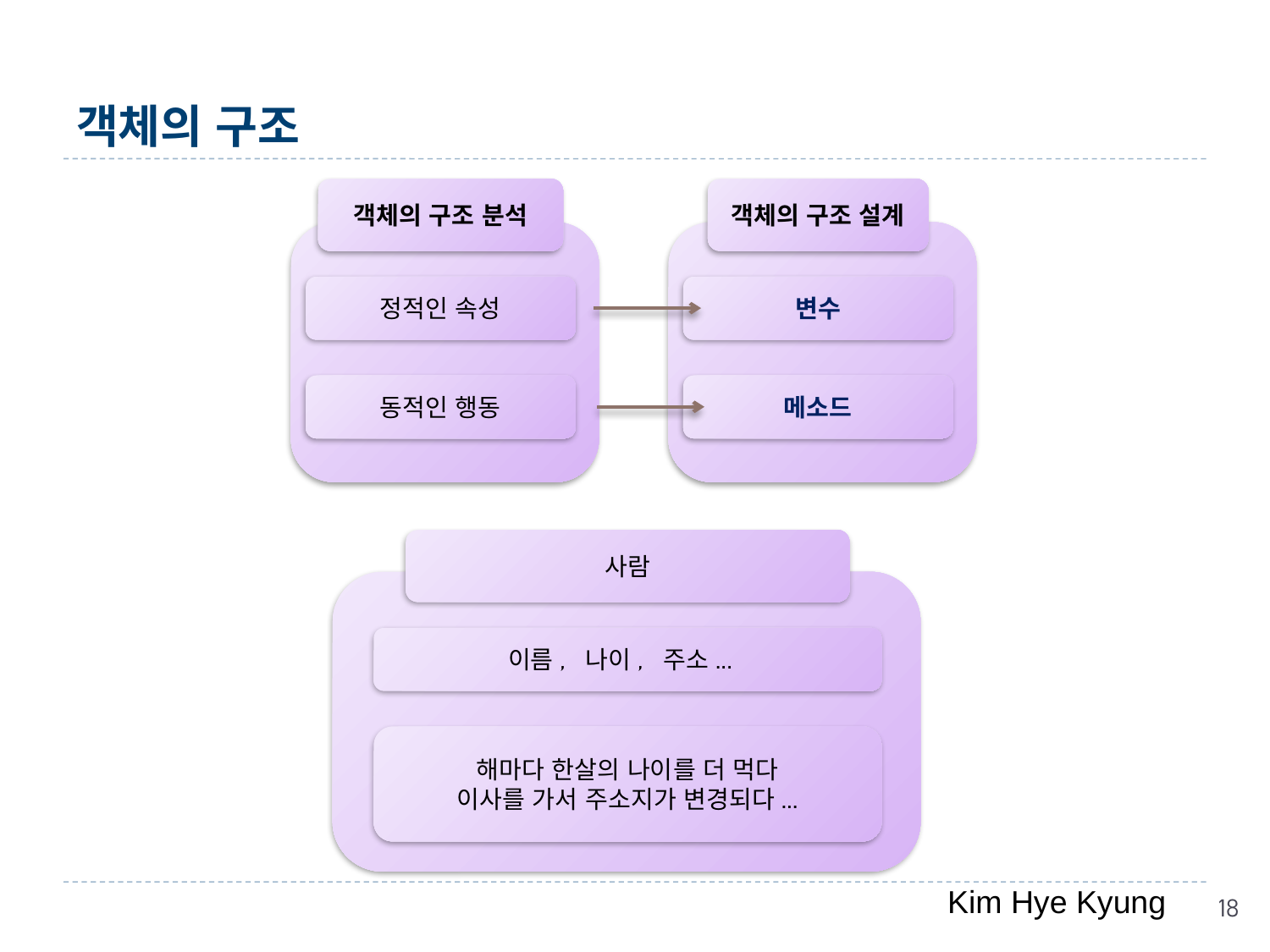

# 객체의 구조
객체의 구조 분석
객체의 구조 설계

정적인 속성
변수
동적인 행동
메소드
사람

이름,  나이,  주소...
해마다 한살의 나이를 더 먹다
이사를 가서 주소지가 변경되다...
18